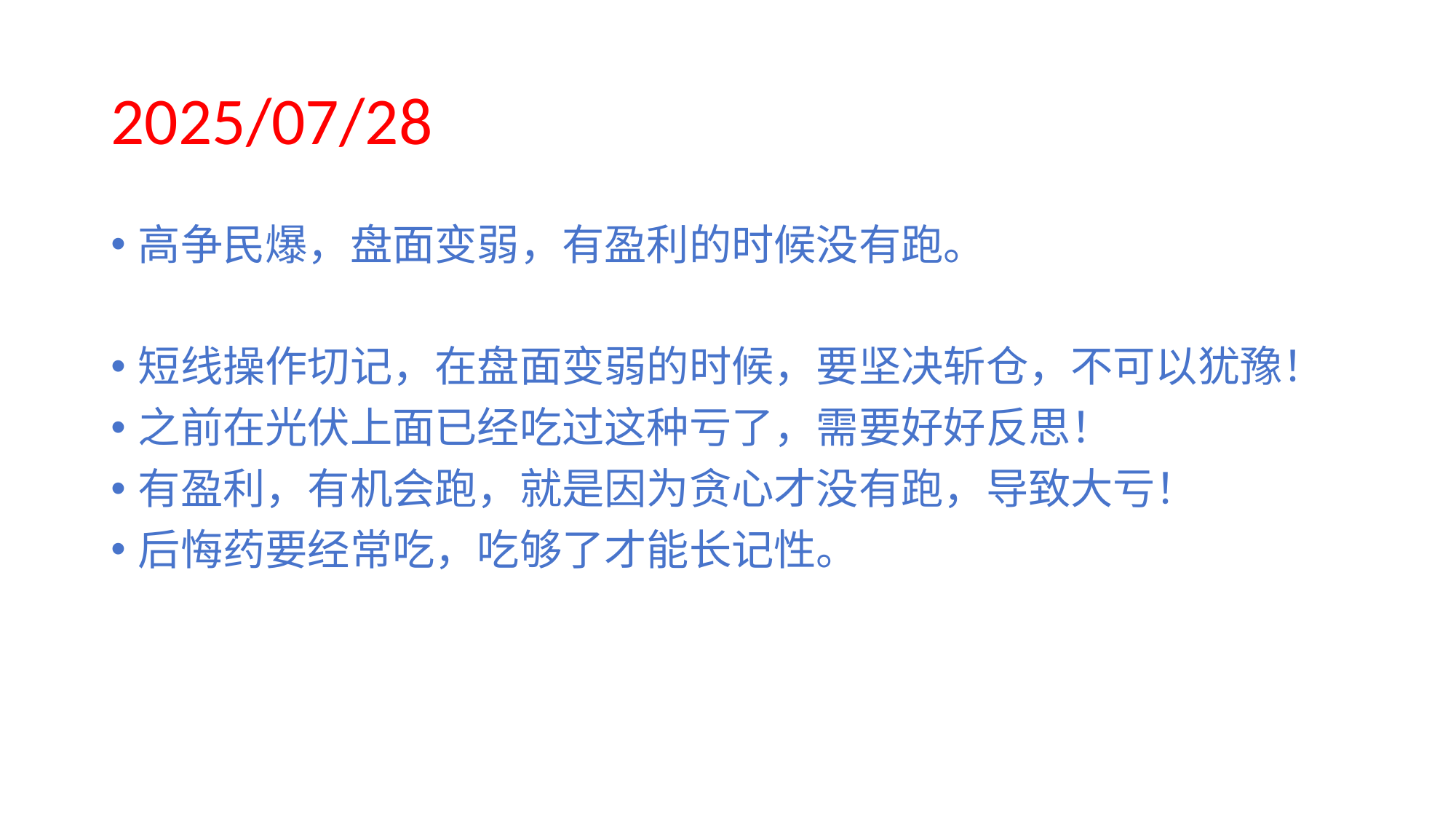

# 2025/07/28
高争民爆，盘面变弱，有盈利的时候没有跑。

短线操作切记，在盘面变弱的时候，要坚决斩仓，不可以犹豫！
之前在光伏上面已经吃过这种亏了，需要好好反思！
有盈利，有机会跑，就是因为贪心才没有跑，导致大亏！
后悔药要经常吃，吃够了才能长记性。